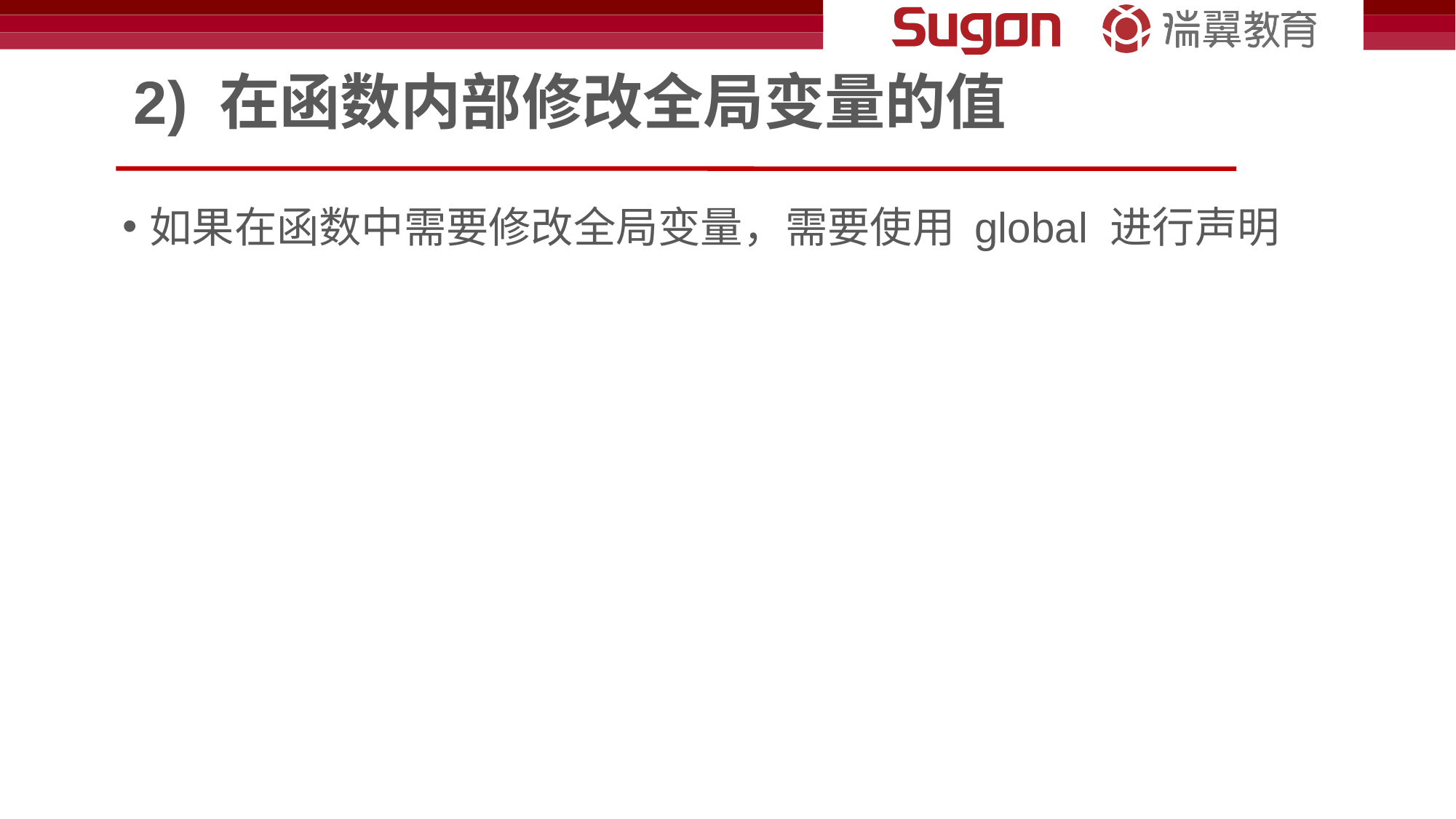

# 2) 在函数内部修改全局变量的值
如果在函数中需要修改全局变量，需要使用 global 进行声明